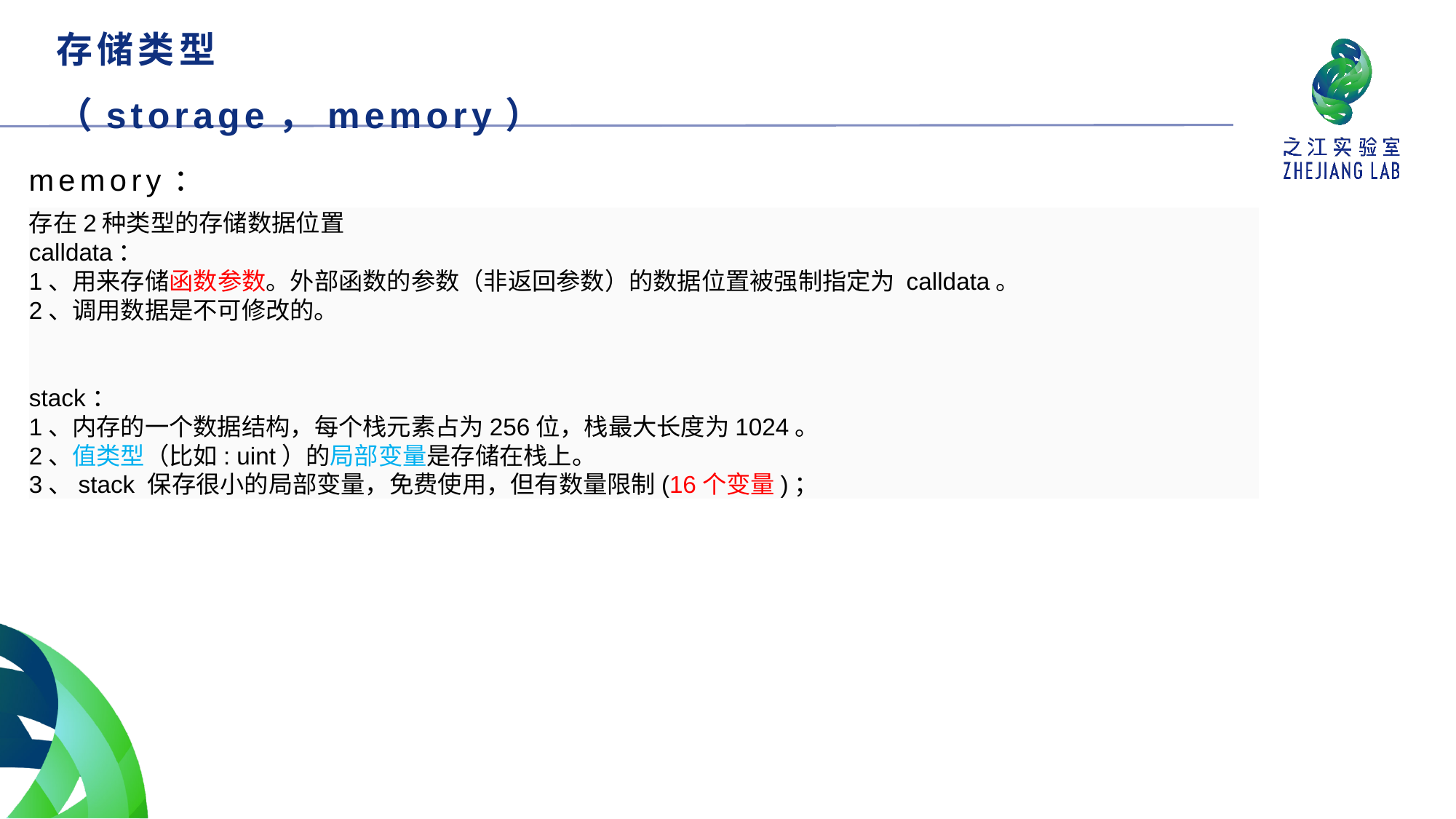

存储类型（storage，memory）

memory：
存在2种类型的存储数据位置
calldata：
1、用来存储函数参数。外部函数的参数（非返回参数）的数据位置被强制指定为 calldata。
2、调用数据是不可修改的。

stack：
1、内存的一个数据结构，每个栈元素占为256位，栈最大长度为1024。
2、值类型（比如: uint）的局部变量是存储在栈上。
3、stack 保存很小的局部变量，免费使用，但有数量限制(16个变量)；